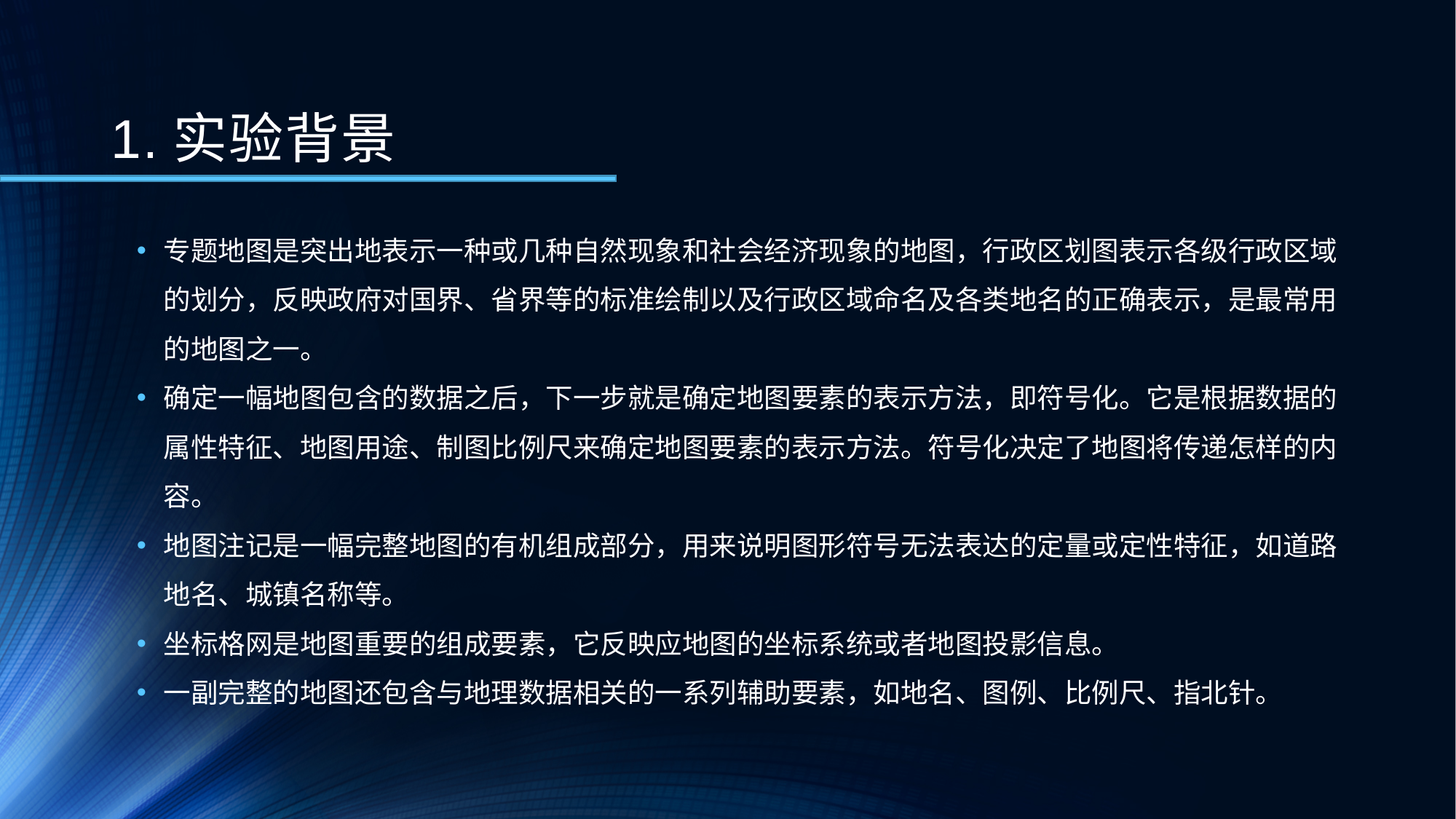

# 1.实验背景
专题地图是突出地表示一种或几种自然现象和社会经济现象的地图，行政区划图表示各级行政区域的划分，反映政府对国界、省界等的标准绘制以及行政区域命名及各类地名的正确表示，是最常用的地图之一。
确定一幅地图包含的数据之后，下一步就是确定地图要素的表示方法，即符号化。它是根据数据的属性特征、地图用途、制图比例尺来确定地图要素的表示方法。符号化决定了地图将传递怎样的内容。
地图注记是一幅完整地图的有机组成部分，用来说明图形符号无法表达的定量或定性特征，如道路地名、城镇名称等。
坐标格网是地图重要的组成要素，它反映应地图的坐标系统或者地图投影信息。
一副完整的地图还包含与地理数据相关的一系列辅助要素，如地名、图例、比例尺、指北针。